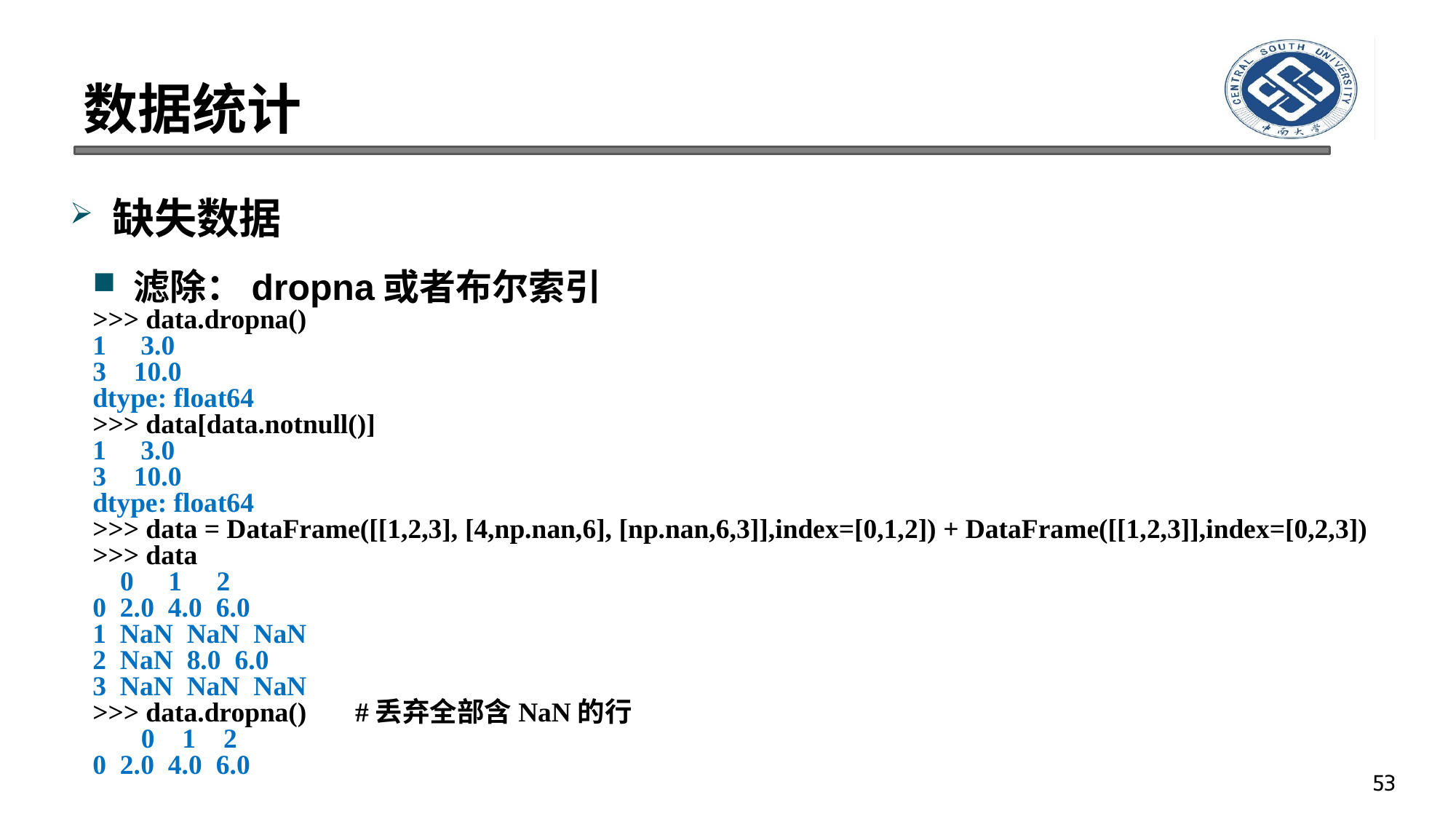

# 数据统计
缺失数据
滤除：dropna或者布尔索引
>>> data.dropna()
1     3.0
3    10.0
dtype: float64
>>> data[data.notnull()]
1     3.0
3    10.0
dtype: float64
>>> data = DataFrame([[1,2,3], [4,np.nan,6], [np.nan,6,3]],index=[0,1,2]) + DataFrame([[1,2,3]],index=[0,2,3])
>>> data
    0     1     2
0  2.0  4.0  6.0
1  NaN  NaN  NaN
2  NaN  8.0  6.0
3  NaN  NaN  NaN
>>> data.dropna()       #丢弃全部含NaN的行
       0    1    2
0  2.0  4.0  6.0

53